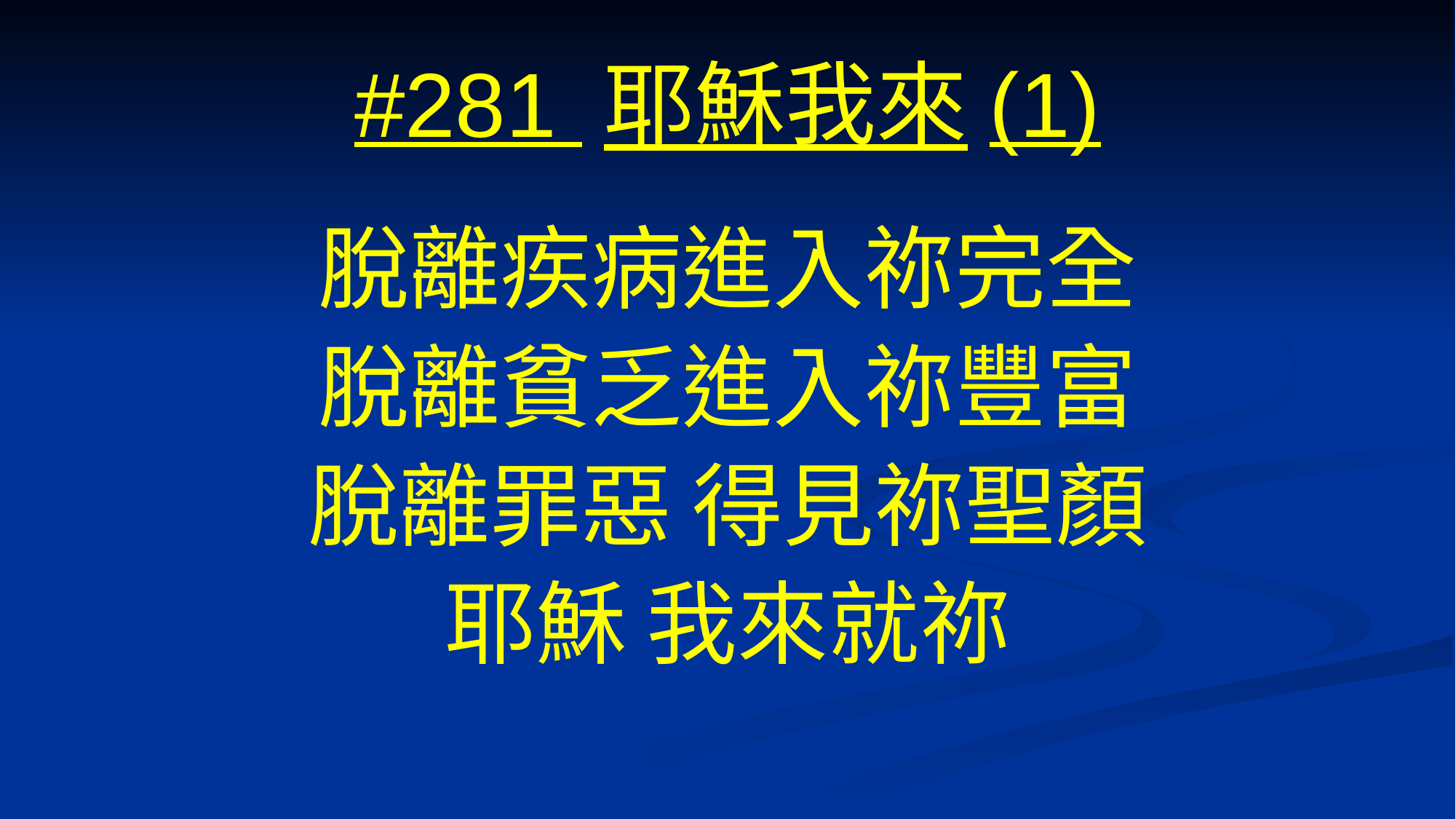

# #281 耶穌我來(1)
脫離疾病進入祢完全
脫離貧乏進入祢豐富
脫離罪惡 得見祢聖顏
耶穌 我來就祢